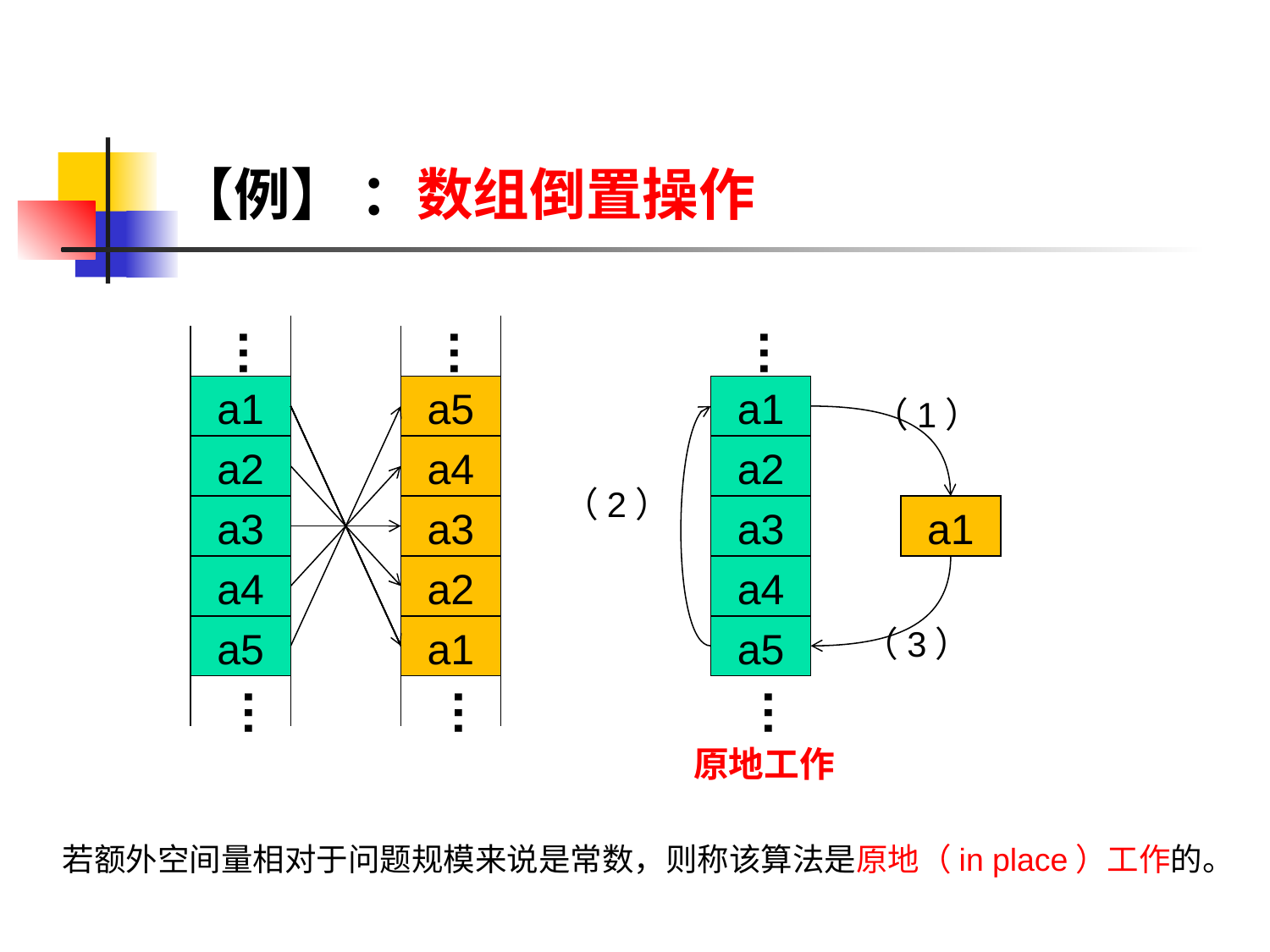

【例】 ：数组倒置操作
…
…
…
a1
a5
a1
（1）
a2
a4
a2
（2）
a3
a3
a3
a1
a4
a2
a4
a5
a1
a5
（3）
…
…
…
原地工作
若额外空间量相对于问题规模来说是常数，则称该算法是原地（in place）工作的。